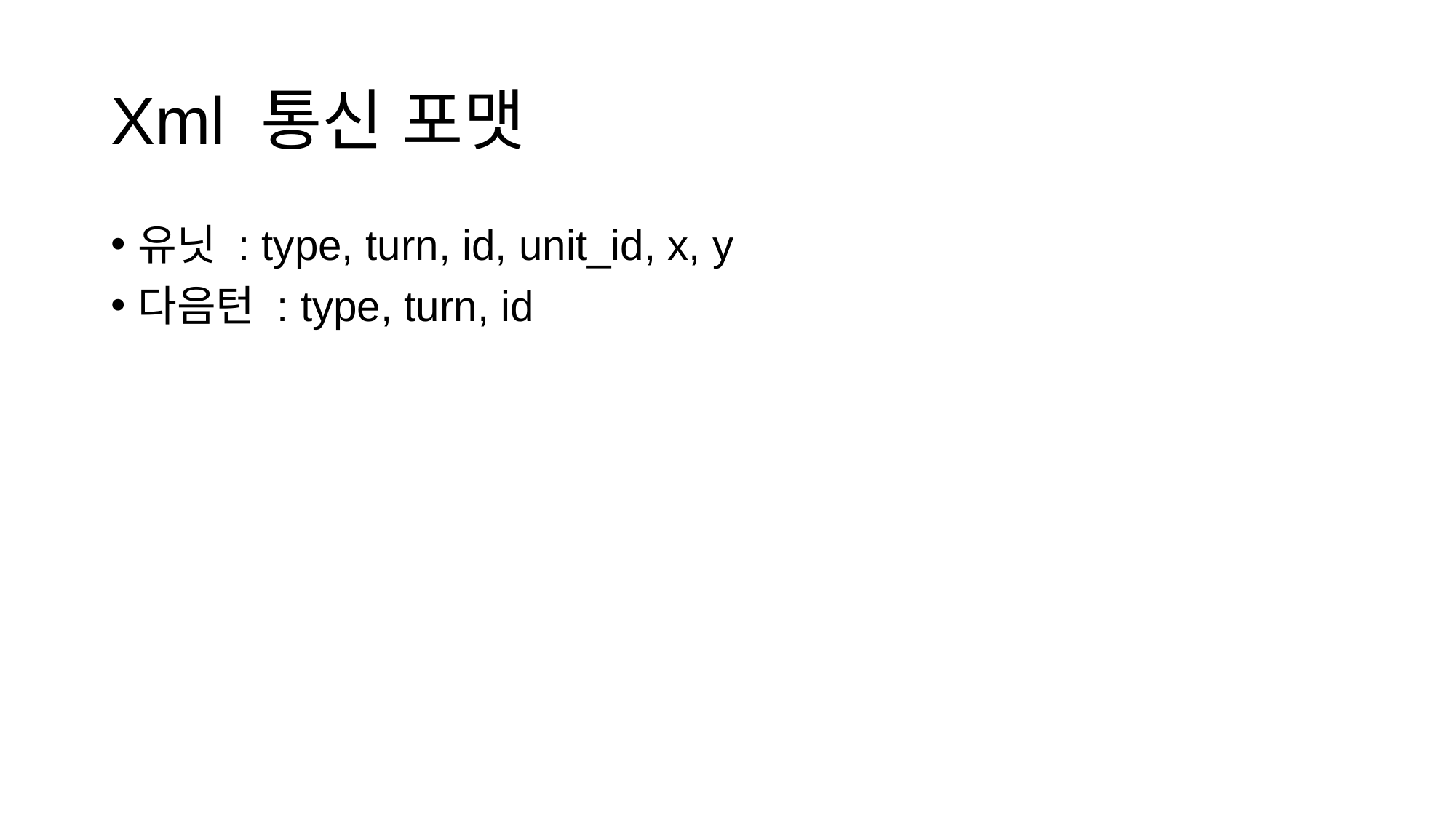

# Xml 통신 포맷
유닛 : type, turn, id, unit_id, x, y
다음턴 : type, turn, id